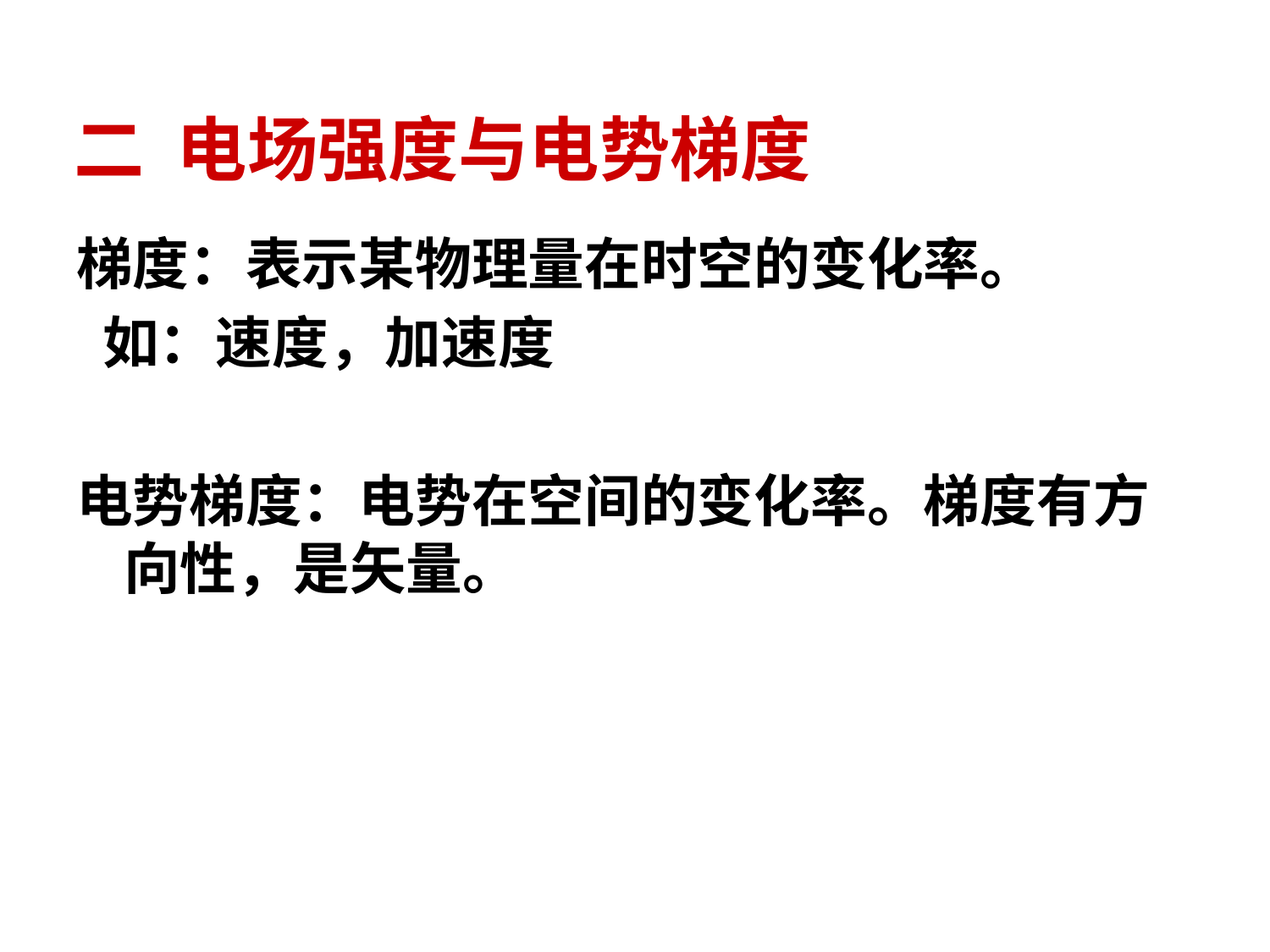

# 二  电场强度与电势梯度
梯度：表示某物理量在时空的变化率。
 如：速度，加速度

电势梯度：电势在空间的变化率。梯度有方向性，是矢量。